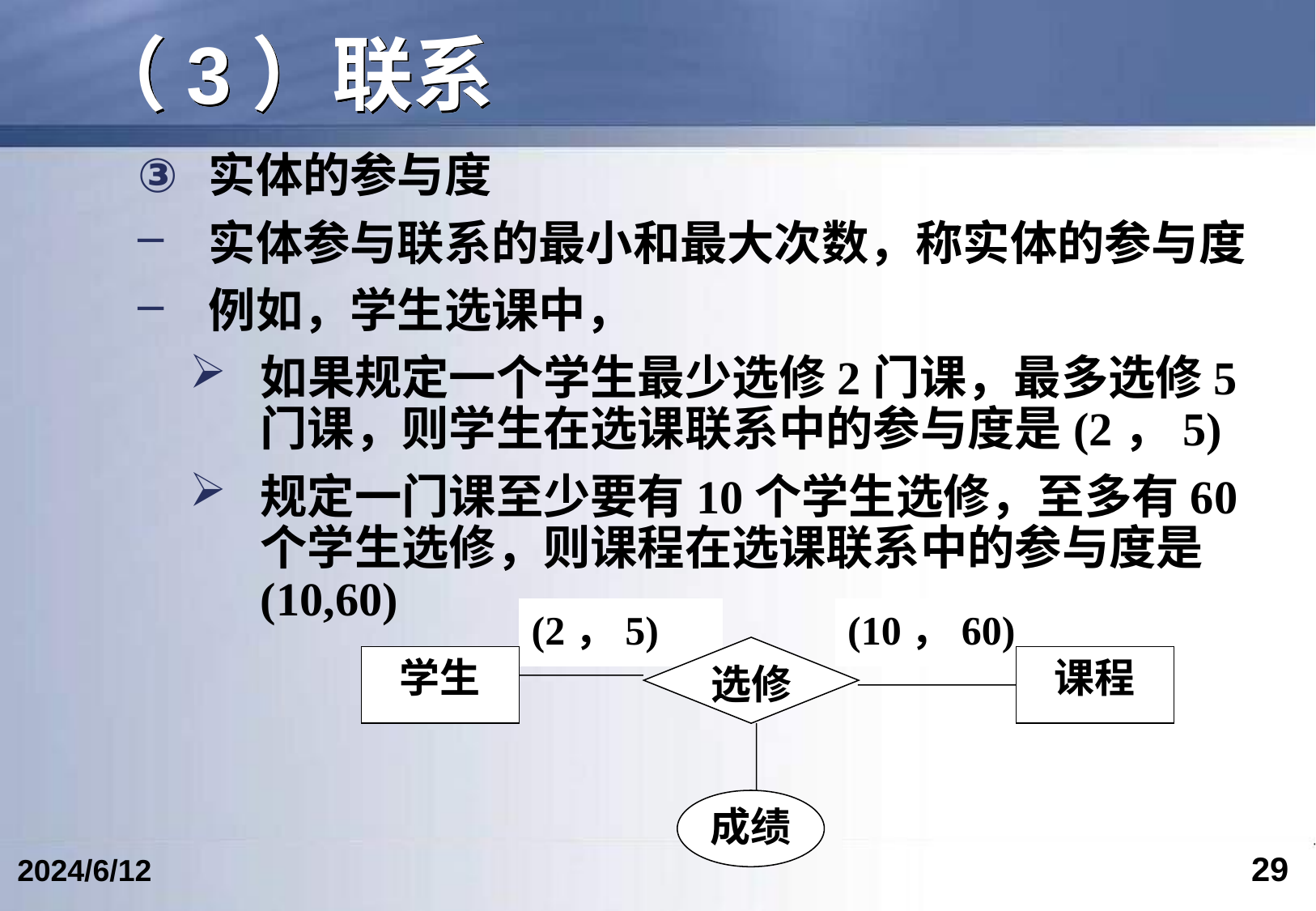

# （3）联系
实体的参与度
实体参与联系的最小和最大次数，称实体的参与度
例如，学生选课中，
如果规定一个学生最少选修2门课，最多选修5门课，则学生在选课联系中的参与度是(2，5)
规定一门课至少要有10个学生选修，至多有60个学生选修，则课程在选课联系中的参与度是(10,60)
(2，5)
(10，60)
选修
学生
课程

成绩
29
2024/6/12